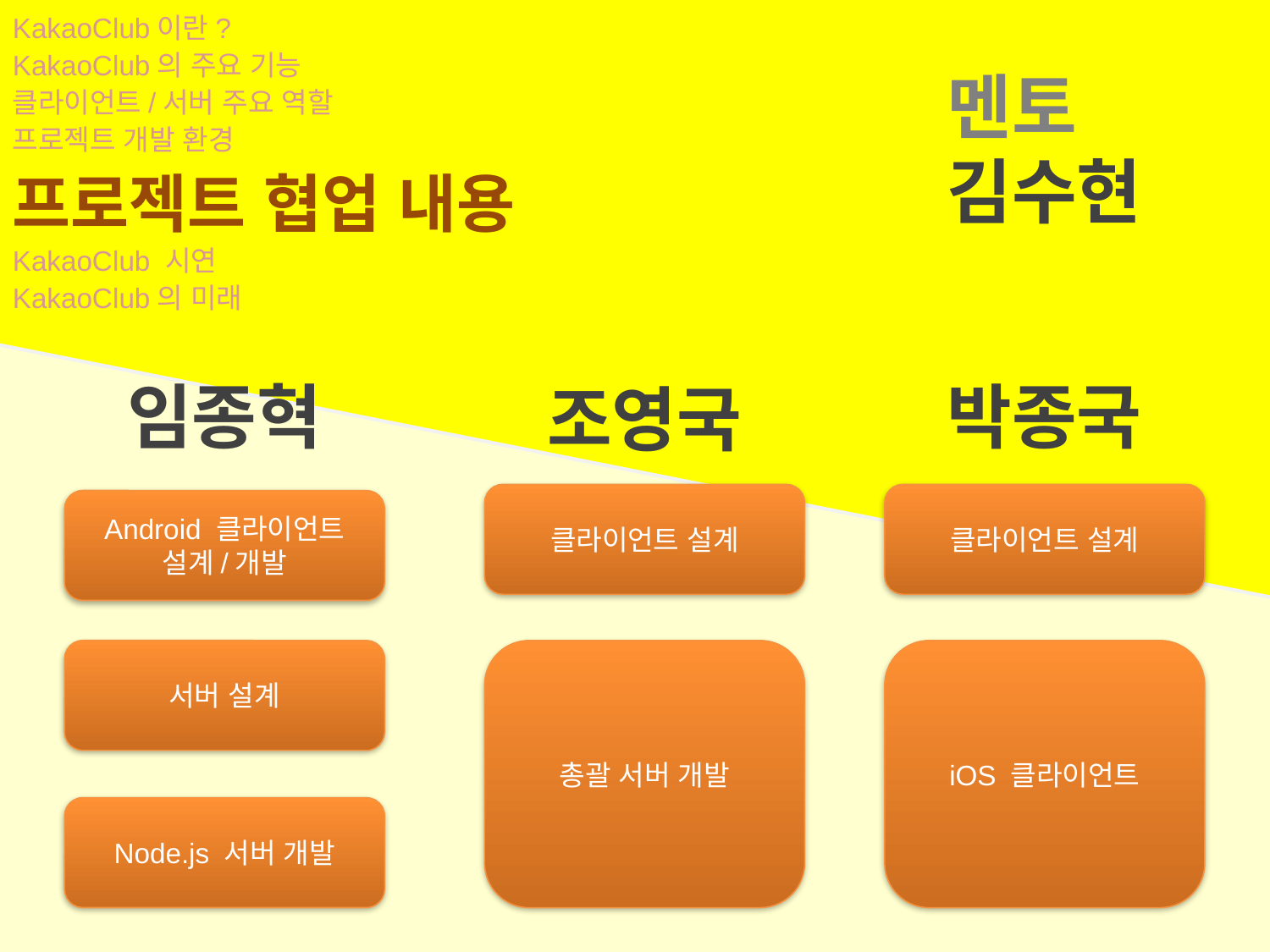

KakaoClub이란?
KakaoClub의 주요 기능
클라이언트/서버 주요 역할
프로젝트 개발 환경
프로젝트 협업 내용
KakaoClub 시연
KakaoClub의 미래
멘토
김수현
임종혁
박종국
조영국

클라이언트 설계
클라이언트 설계
Android 클라이언트 설계/개발
서버 설계
총괄 서버 개발
iOS 클라이언트
Node.js 서버 개발